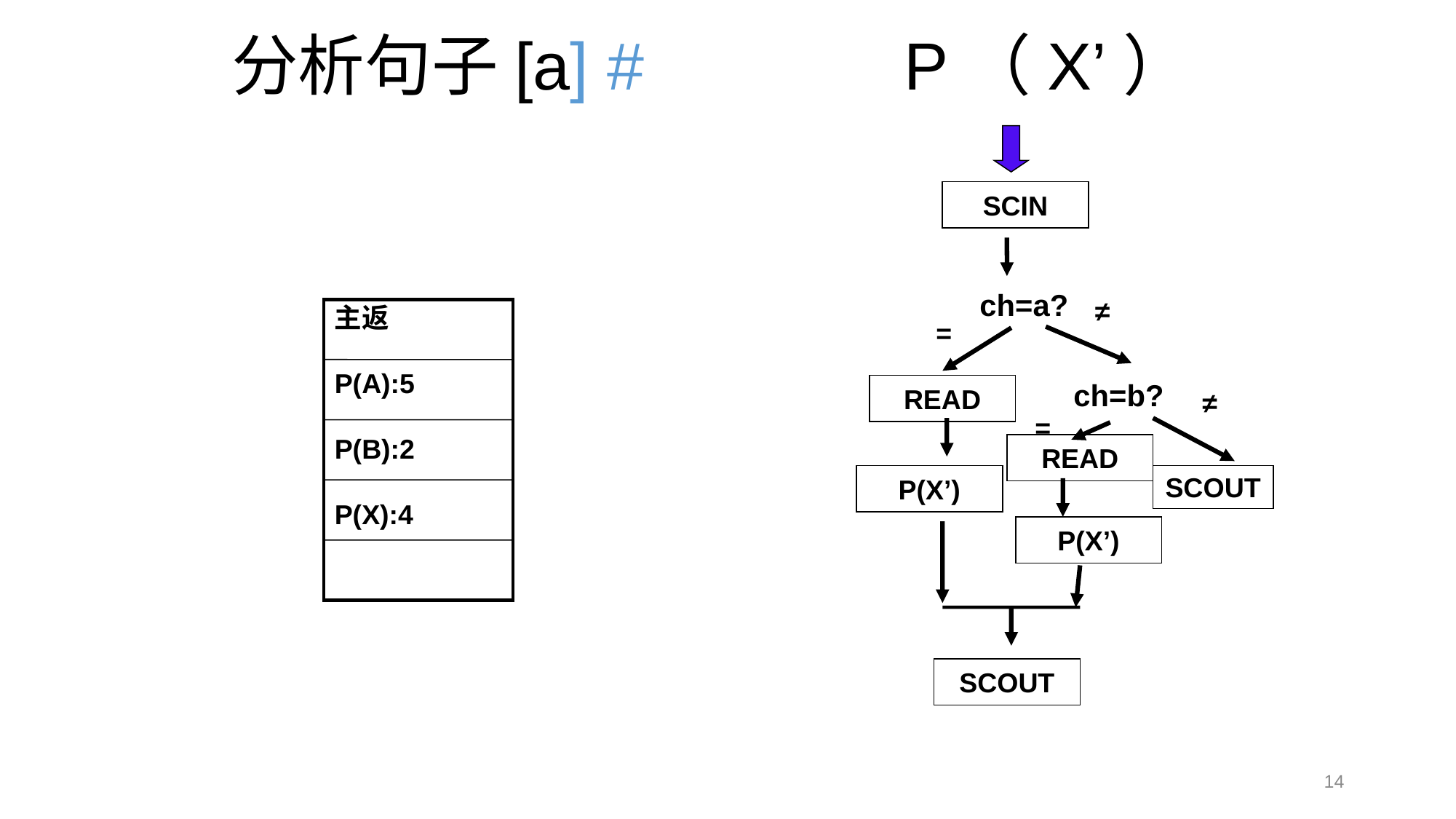

# 分析句子[a] #              P（X’）

SCIN

ch=a?
≠
主返

P(A):5

P(B):2

P(X):4

=

ch=b?
READ
≠
=

READ
P(X’)
SCOUT

P(X’)

SCOUT
14